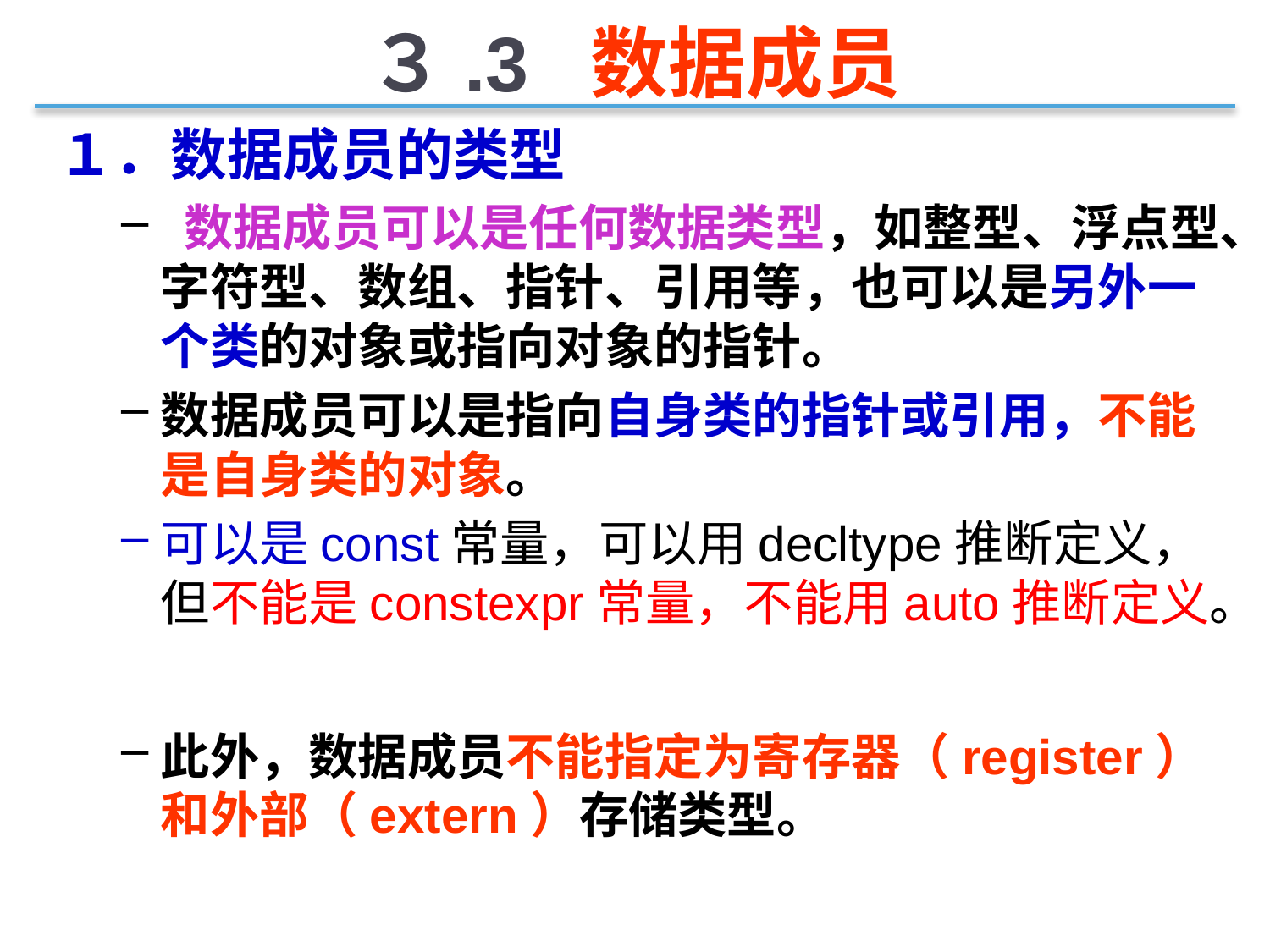

３.3  数据成员
１．数据成员的类型
 数据成员可以是任何数据类型，如整型、浮点型、字符型、数组、指针、引用等，也可以是另外一个类的对象或指向对象的指针。
数据成员可以是指向自身类的指针或引用，不能是自身类的对象。
可以是const常量，可以用decltype推断定义，但不能是constexpr常量，不能用auto推断定义。

此外，数据成员不能指定为寄存器（register）和外部（extern）存储类型。